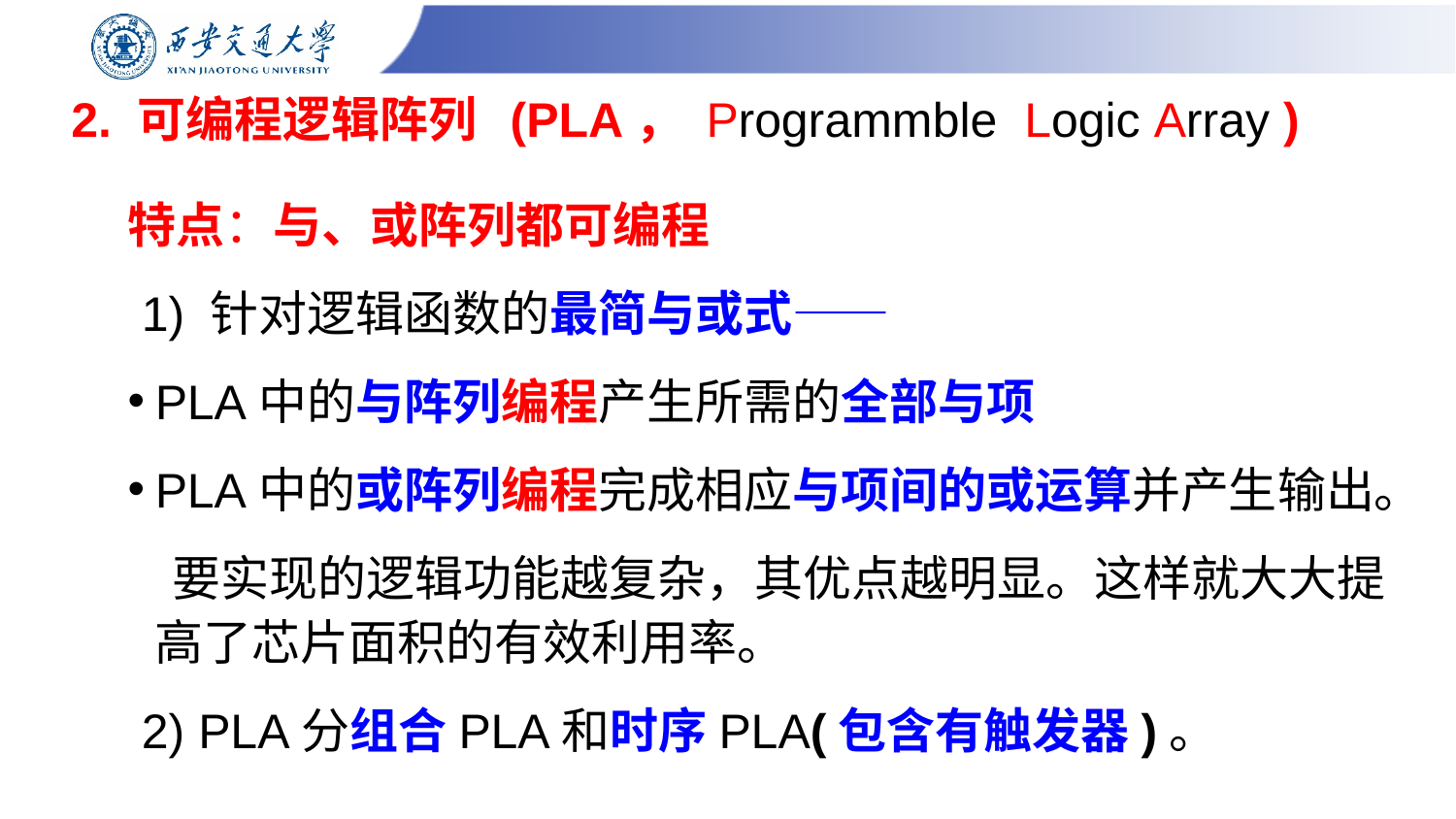

# 2. 可编程逻辑阵列  (PLA， Programmble  Logic Array )
特点：与、或阵列都可编程
 1) 针对逻辑函数的最简与或式——
PLA中的与阵列编程产生所需的全部与项
PLA中的或阵列编程完成相应与项间的或运算并产生输出。
   要实现的逻辑功能越复杂，其优点越明显。这样就大大提高了芯片面积的有效利用率。
 2) PLA分组合PLA和时序PLA(包含有触发器)。